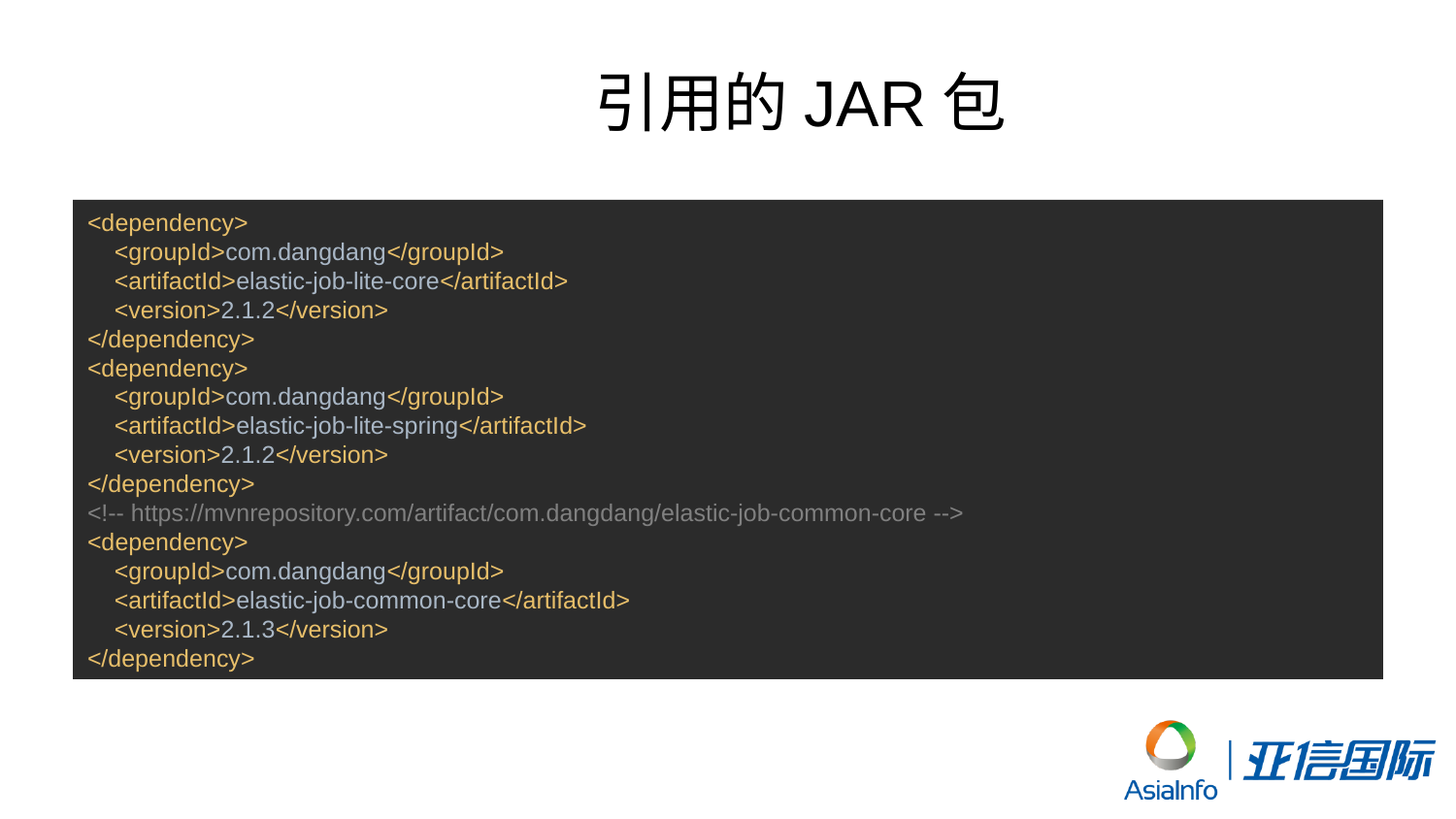

# 引用的JAR包
<dependency>
    <groupId>com.dangdang</groupId>
    <artifactId>elastic-job-lite-core</artifactId>
    <version>2.1.2</version>
</dependency>
<dependency>
    <groupId>com.dangdang</groupId>
    <artifactId>elastic-job-lite-spring</artifactId>
    <version>2.1.2</version>
</dependency>
<!-- https://mvnrepository.com/artifact/com.dangdang/elastic-job-common-core -->
<dependency>
    <groupId>com.dangdang</groupId>
    <artifactId>elastic-job-common-core</artifactId>
    <version>2.1.3</version>
</dependency>